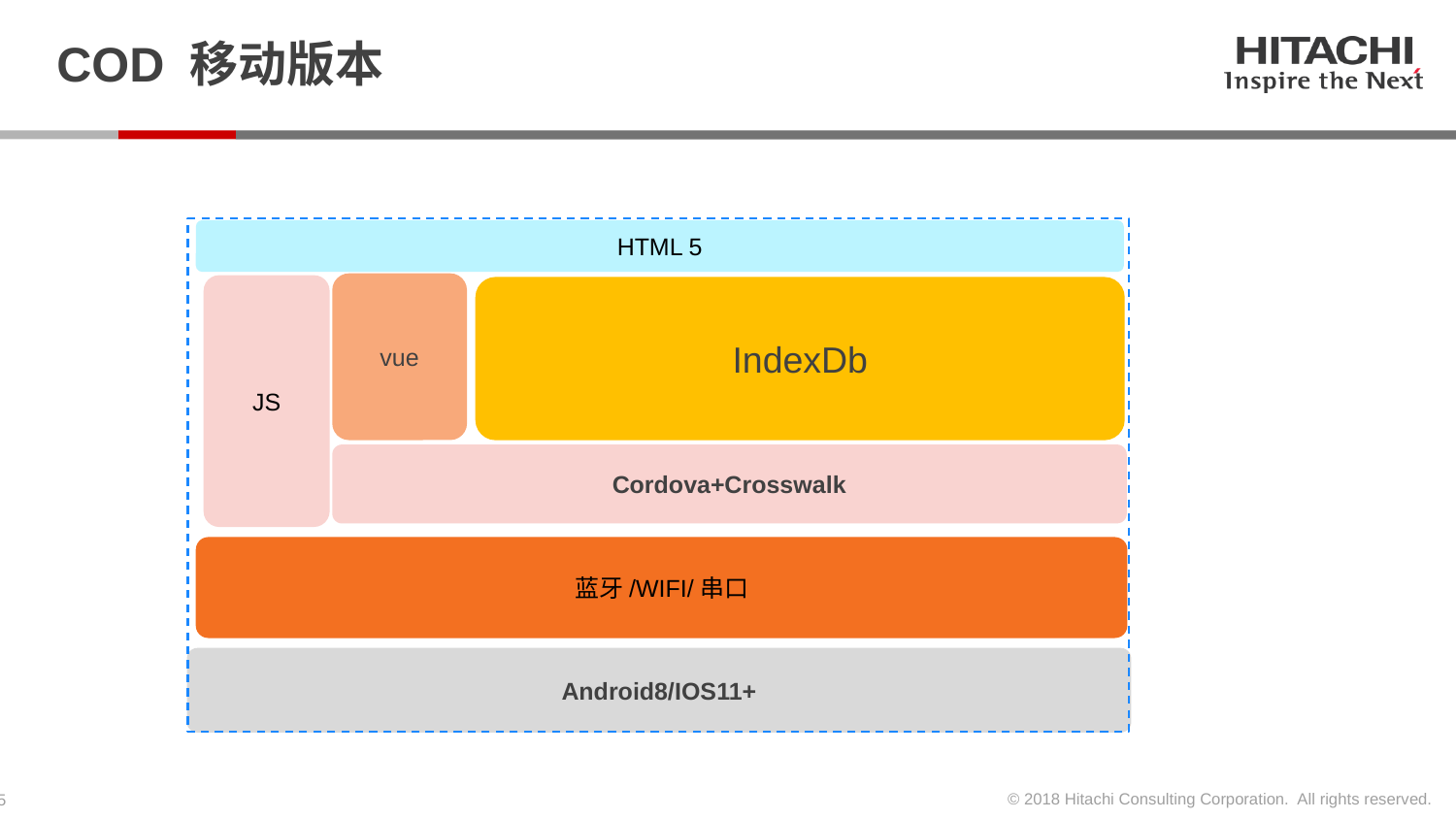

# COD 移动版本

HTML 5
vue
JS
IndexDb
Cordova+Crosswalk
蓝牙/WIFI/串口
Android8/IOS11+